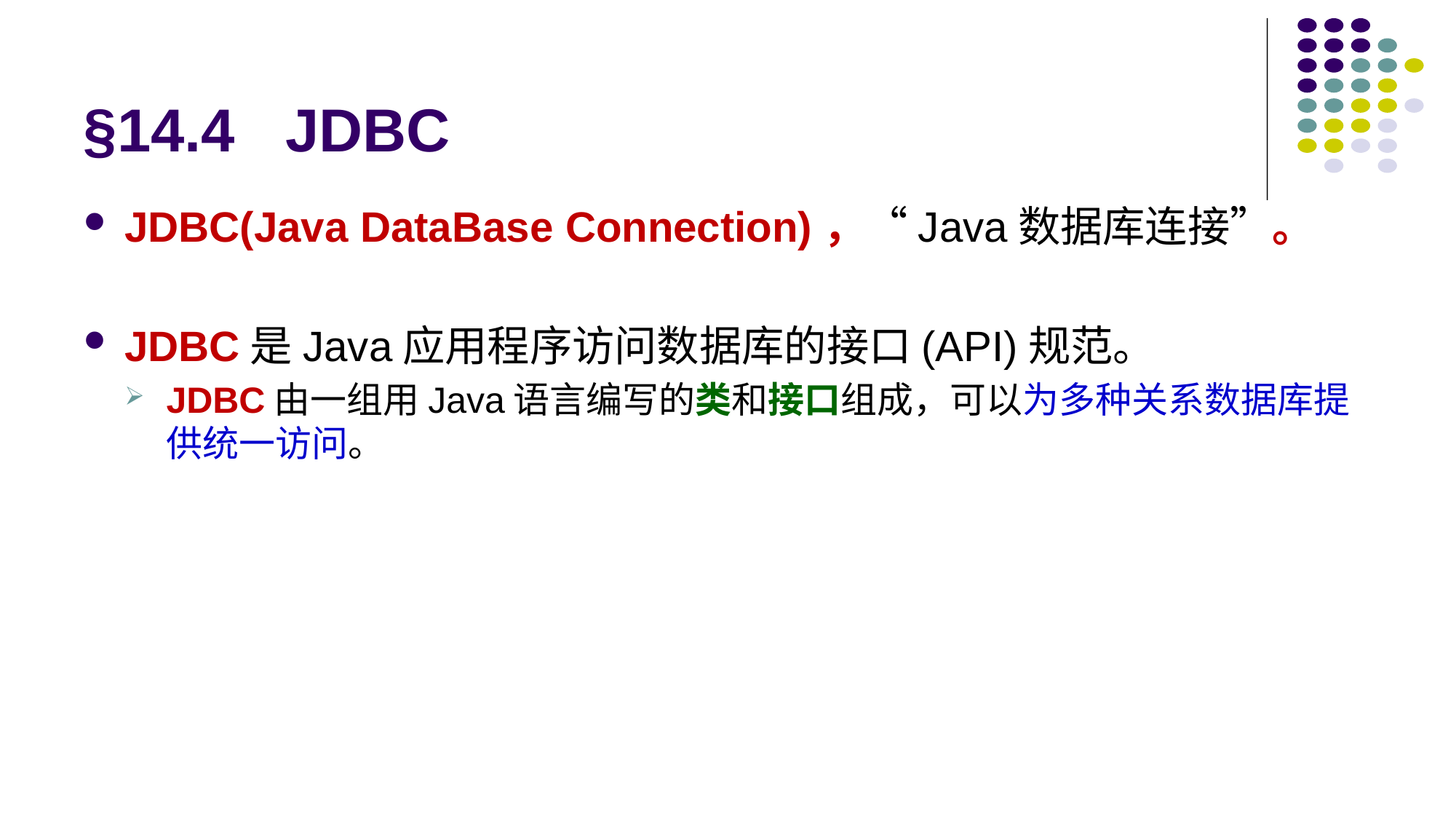

# §14.4   JDBC
JDBC(Java DataBase Connection)，“Java数据库连接”。

JDBC是Java应用程序访问数据库的接口(API)规范。
JDBC由一组用Java语言编写的类和接口组成，可以为多种关系数据库提供统一访问。

7